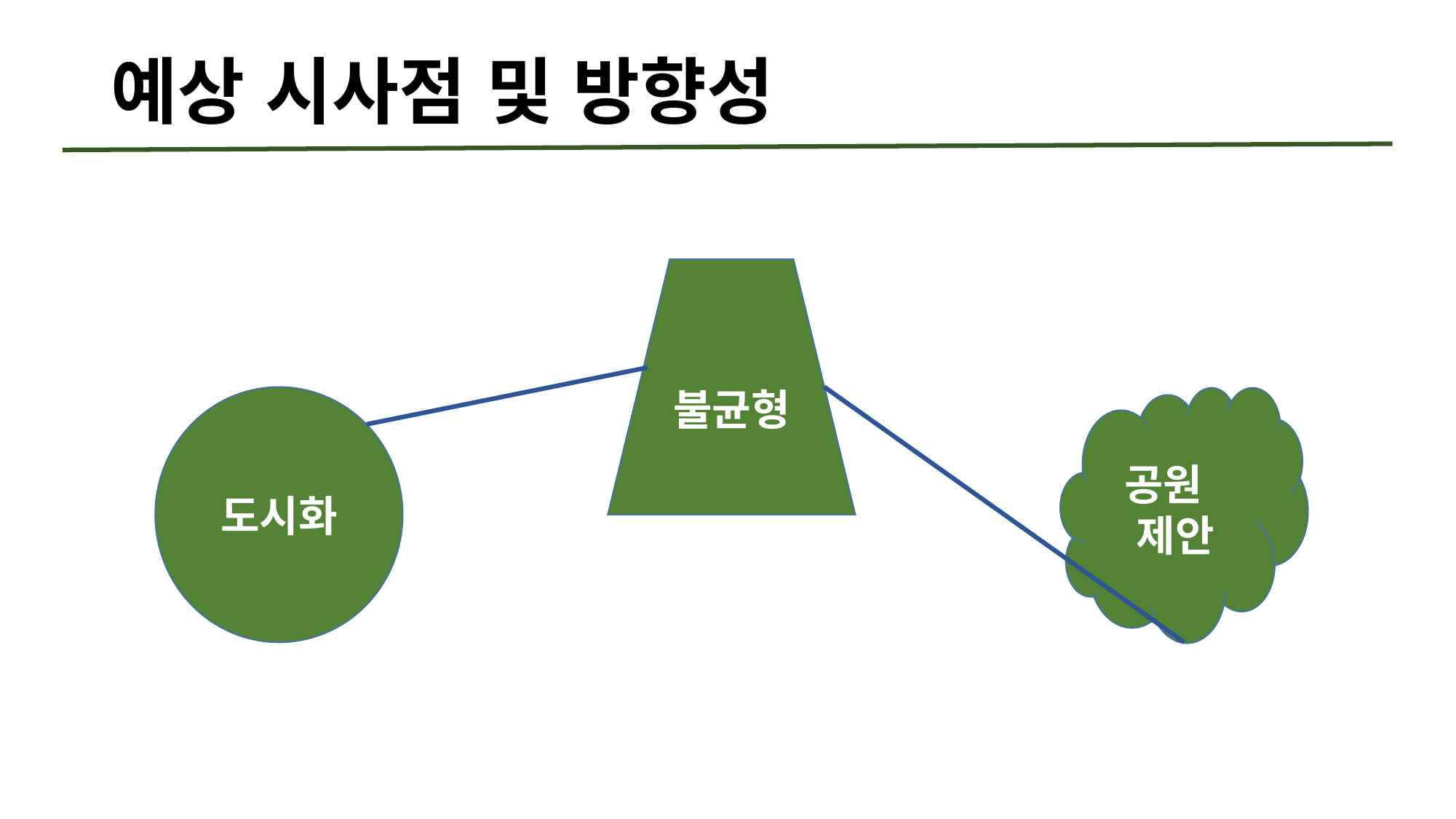

# 예상 시사점 및 방향성
불균형
도시화
공원
제안